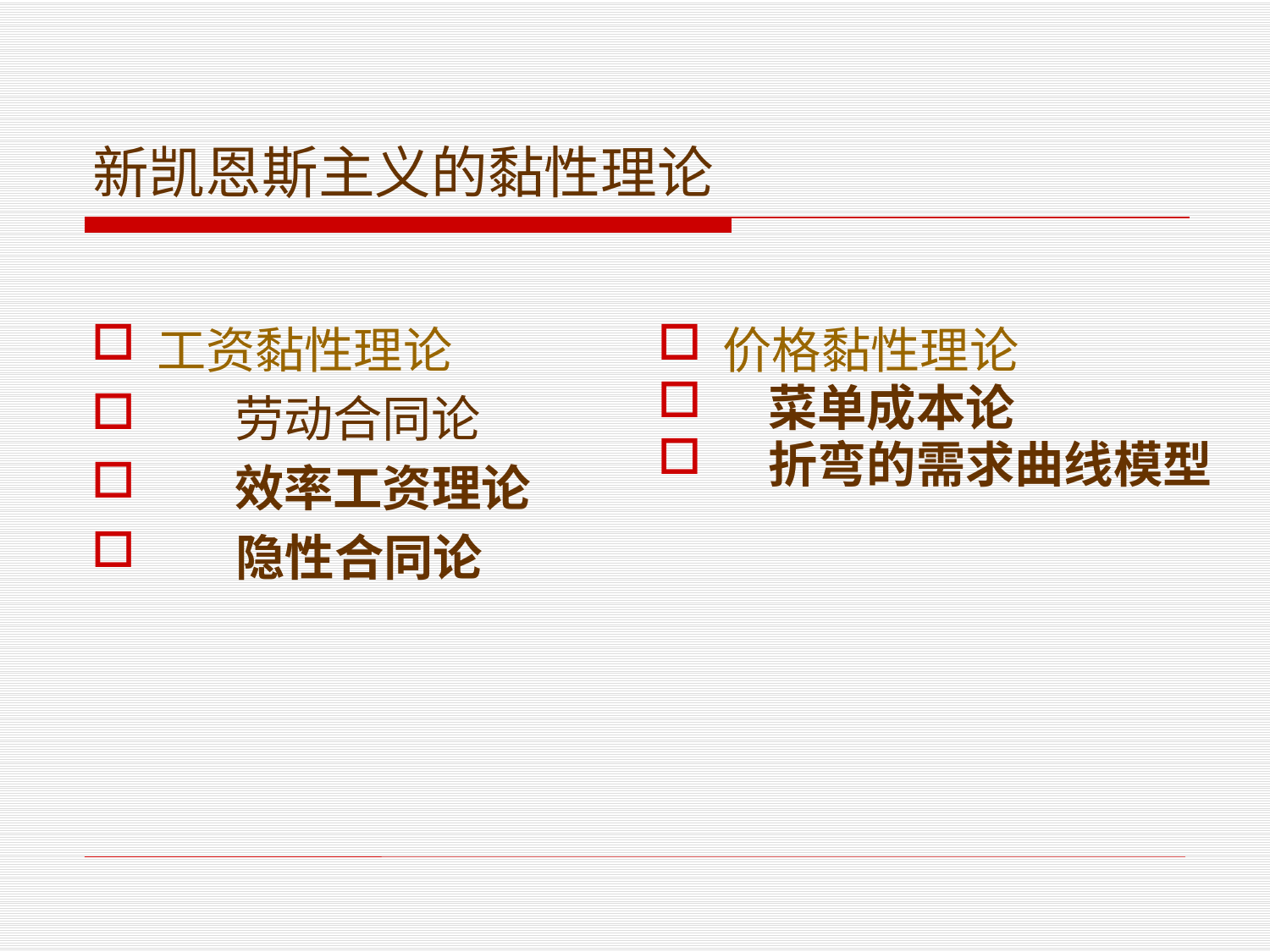

# 新凯恩斯主义的黏性理论

工资黏性理论
      劳动合同论
      效率工资理论
      隐性合同论

价格黏性理论
   菜单成本论
   折弯的需求曲线模型